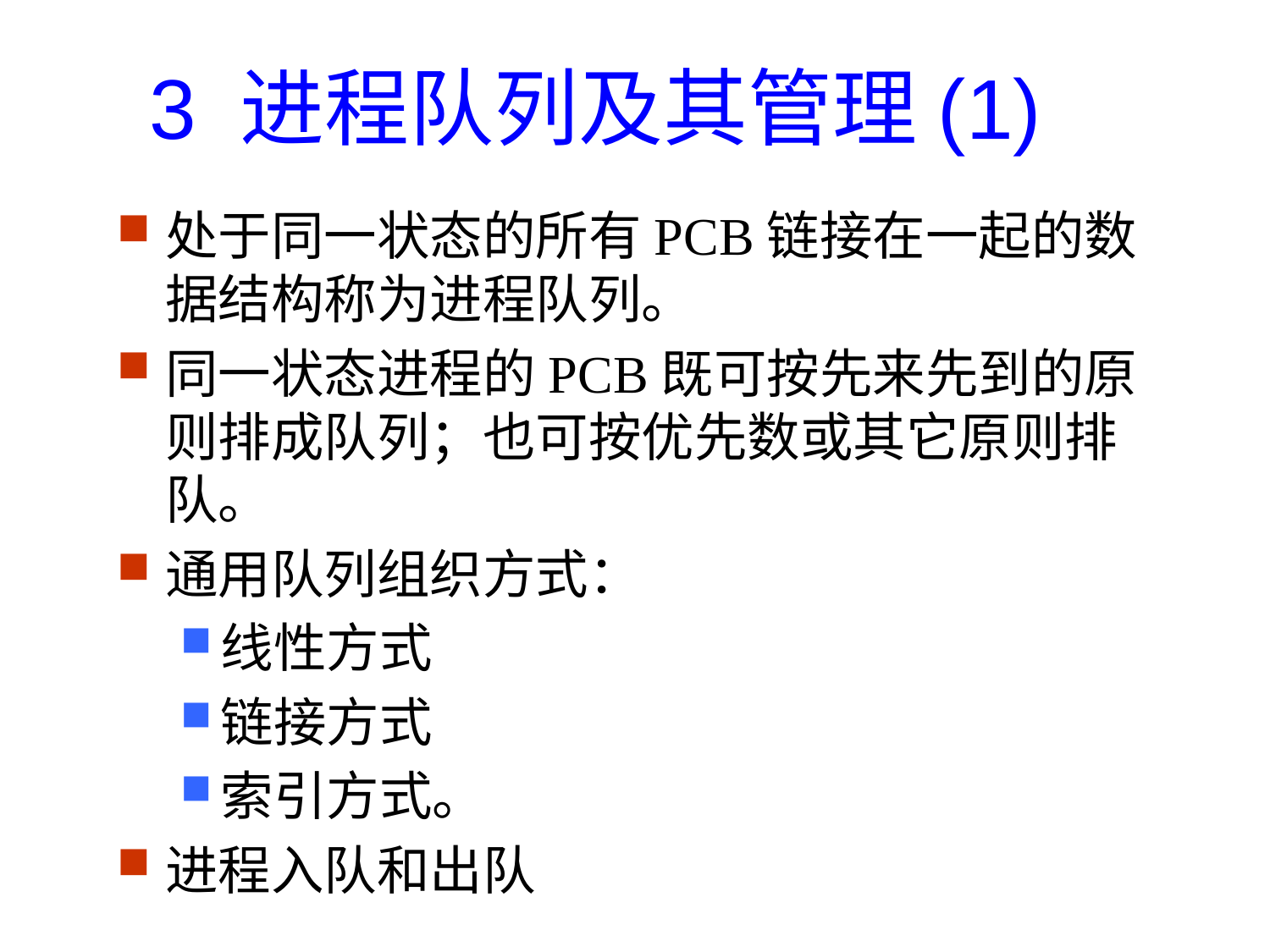

3 进程队列及其管理(1)
处于同一状态的所有PCB链接在一起的数据结构称为进程队列。
同一状态进程的PCB既可按先来先到的原则排成队列；也可按优先数或其它原则排队。
通用队列组织方式：
线性方式
链接方式
索引方式。
进程入队和出队